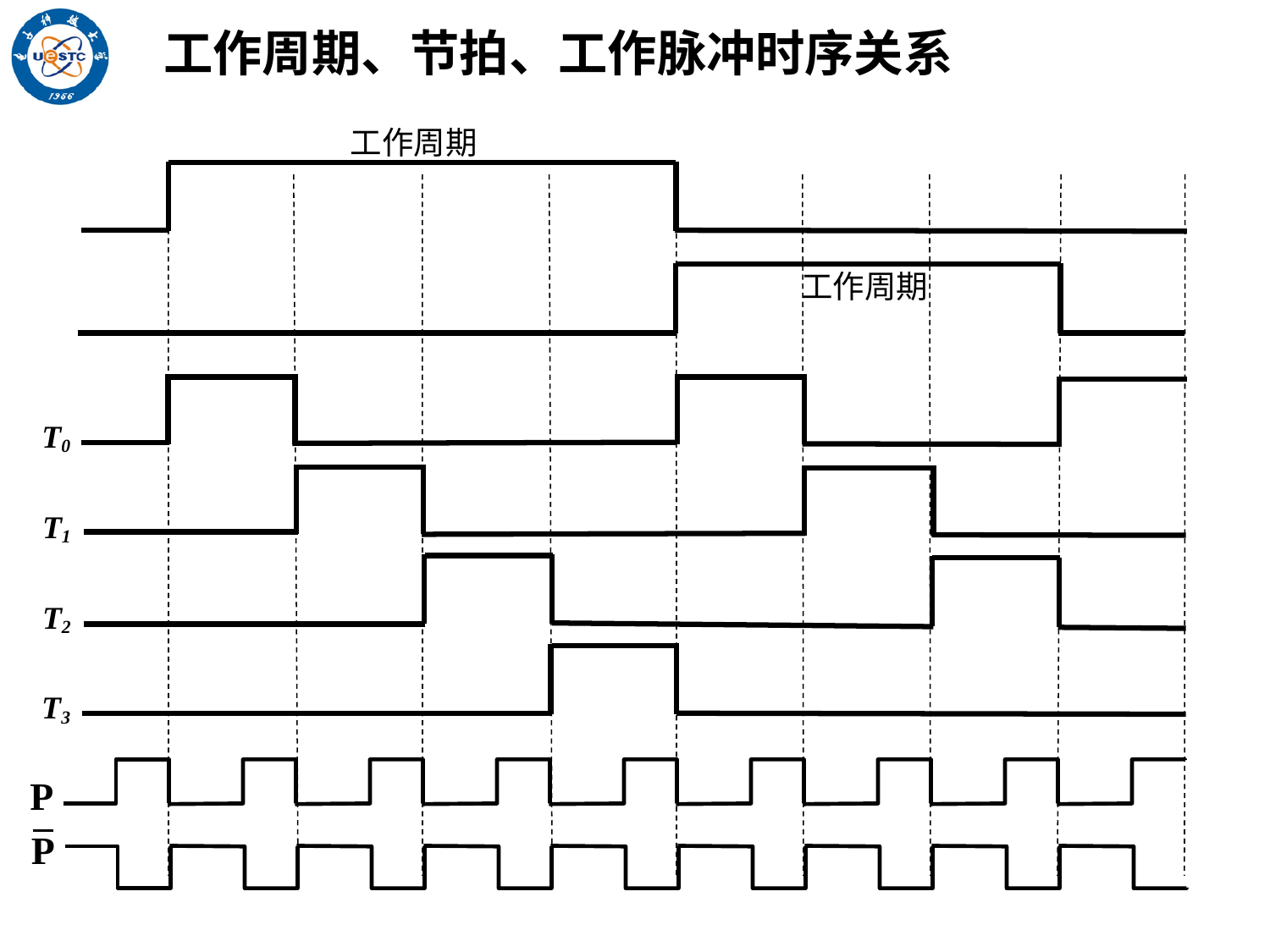

工作周期、节拍、工作脉冲时序关系
工作周期

工作周期
T0
T1
T2
T3

P
P